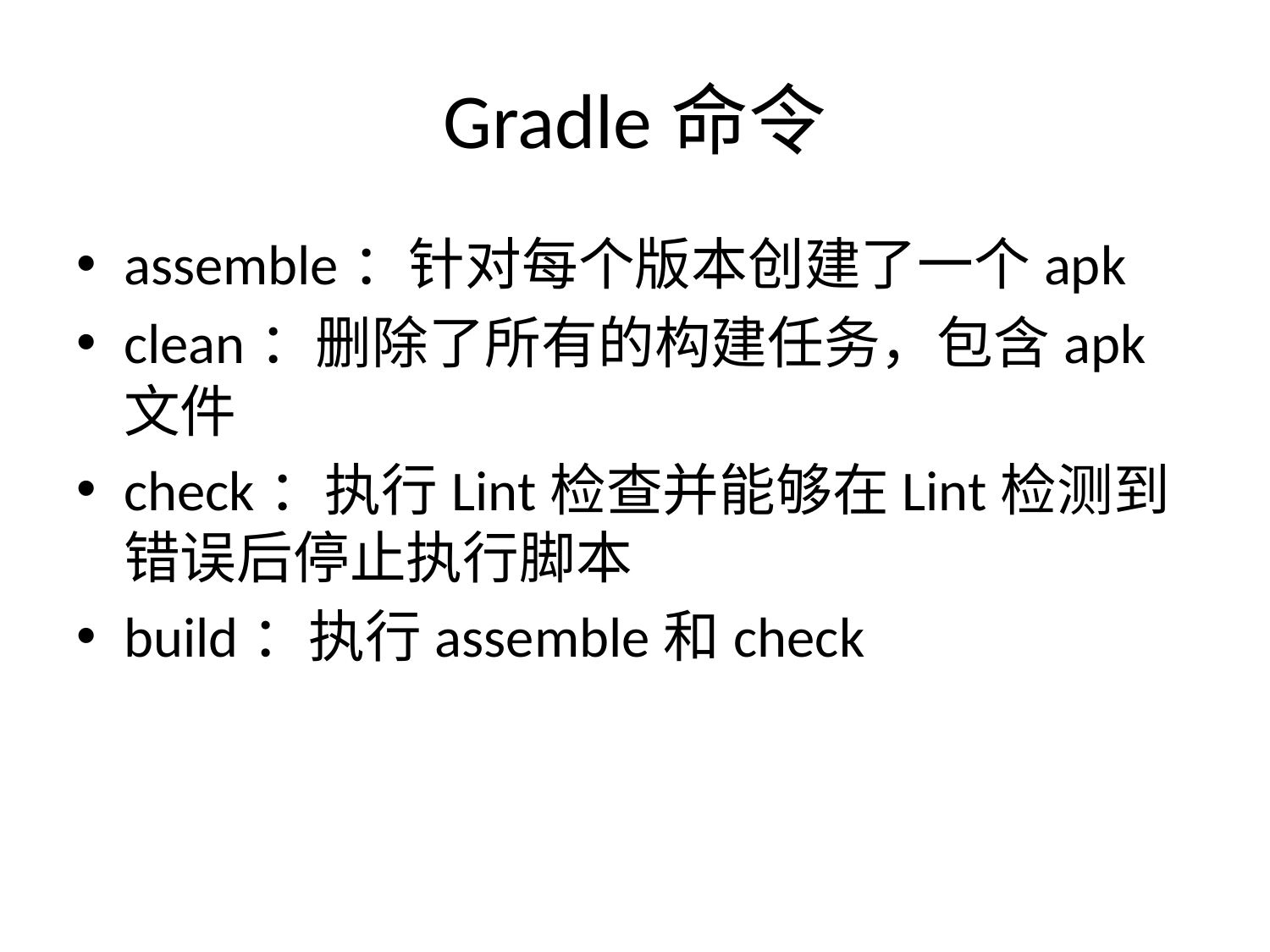

# Gradle命令
assemble：针对每个版本创建了一个apk
clean：删除了所有的构建任务，包含apk文件
check：执行Lint检查并能够在Lint检测到错误后停止执行脚本
build：执行assemble和check